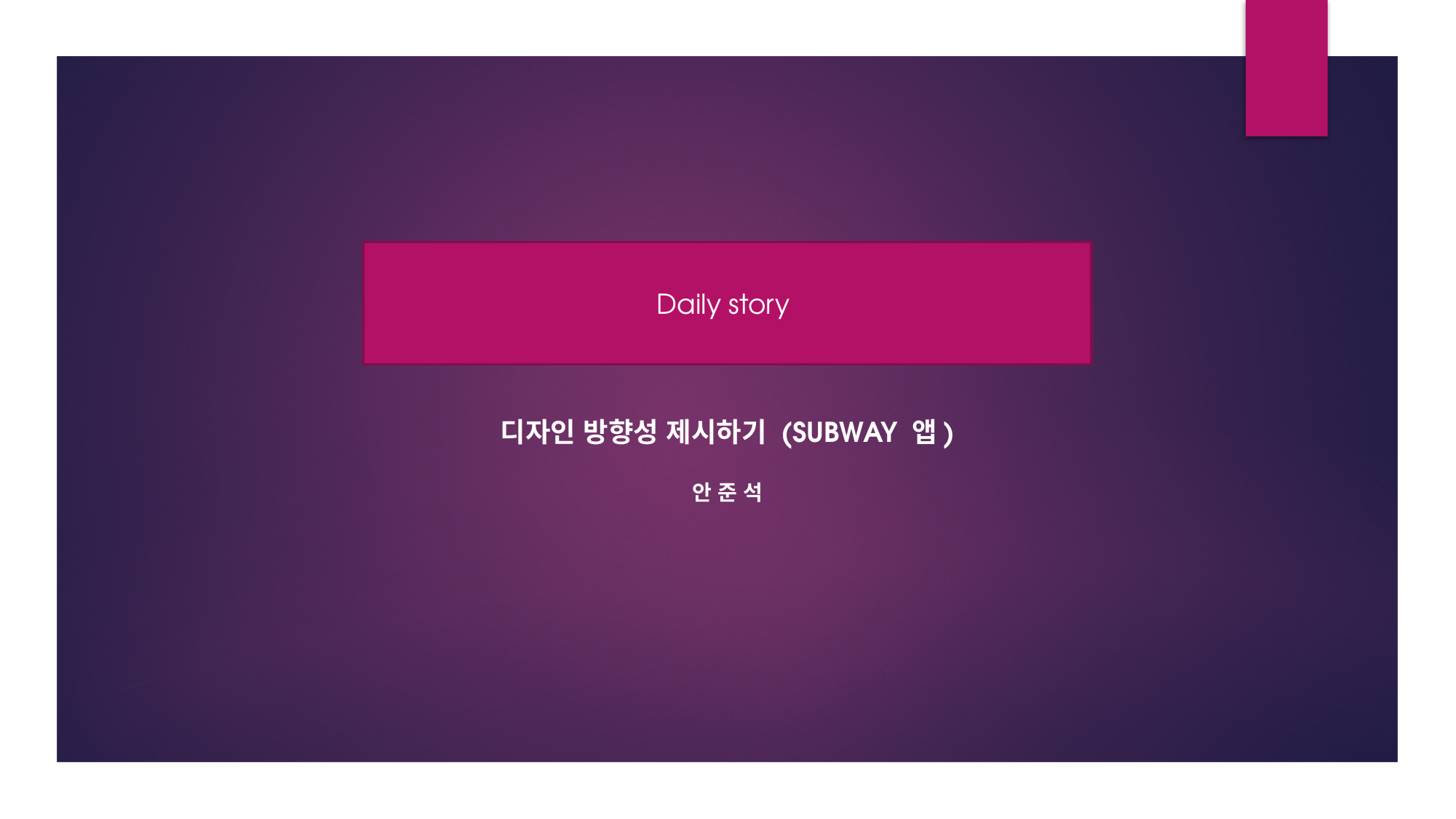

Daily story
디자인 방향성 제시하기 (Subway 앱)
안 준 석